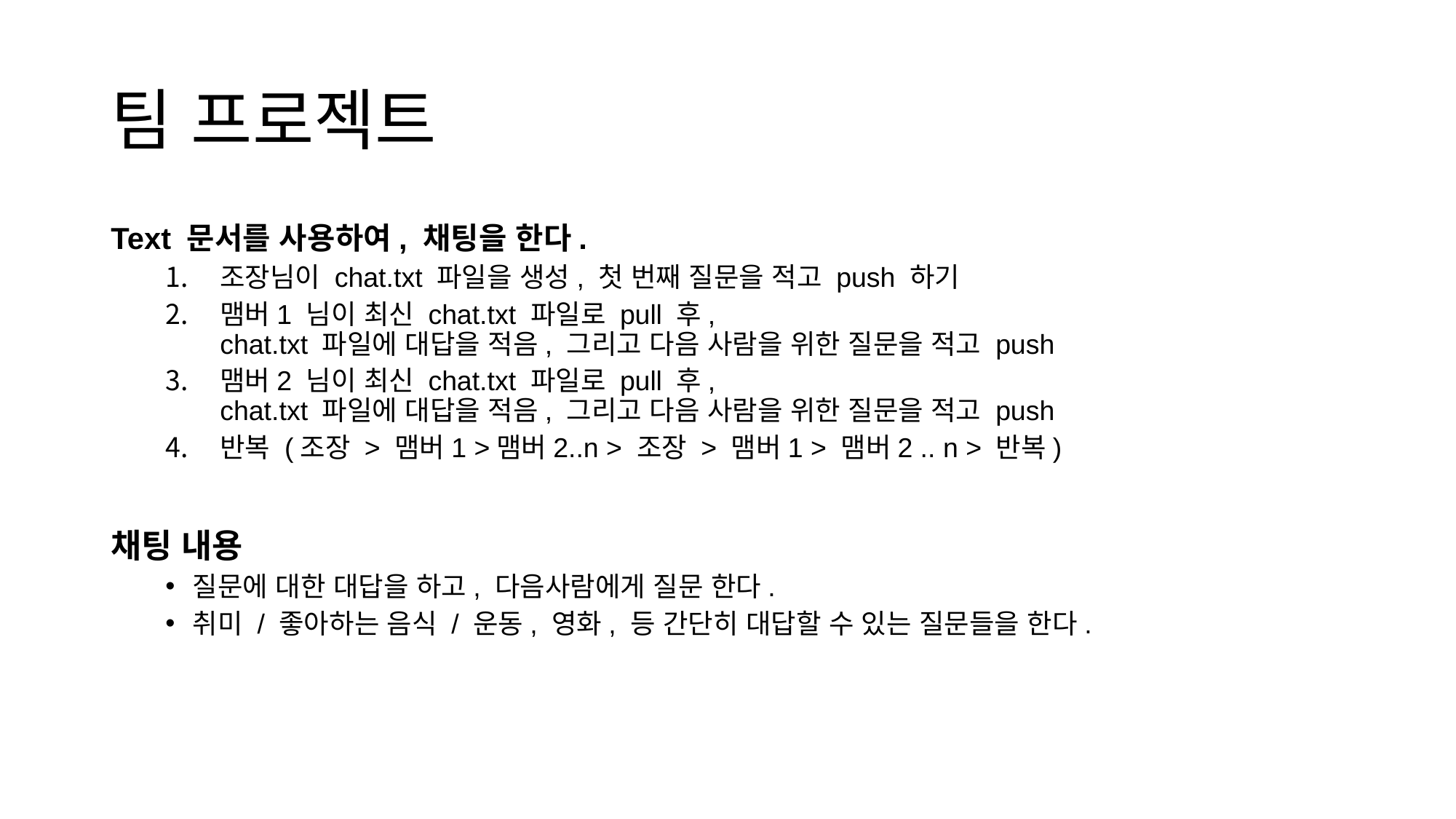

# 팀 프로젝트
Text 문서를 사용하여, 채팅을 한다.
조장님이 chat.txt 파일을 생성, 첫 번째 질문을 적고 push 하기
맴버1 님이 최신 chat.txt 파일로 pull 후,
chat.txt 파일에 대답을 적음, 그리고 다음 사람을 위한 질문을 적고 push
맴버2 님이 최신 chat.txt 파일로 pull 후,
chat.txt 파일에 대답을 적음, 그리고 다음 사람을 위한 질문을 적고 push
반복 (조장 > 맴버1 >맴버2..n > 조장 > 맴버1 > 맴버2 .. n > 반복)

채팅 내용
질문에 대한 대답을 하고, 다음사람에게 질문 한다.
취미 / 좋아하는 음식 / 운동, 영화, 등 간단히 대답할 수 있는 질문들을 한다.